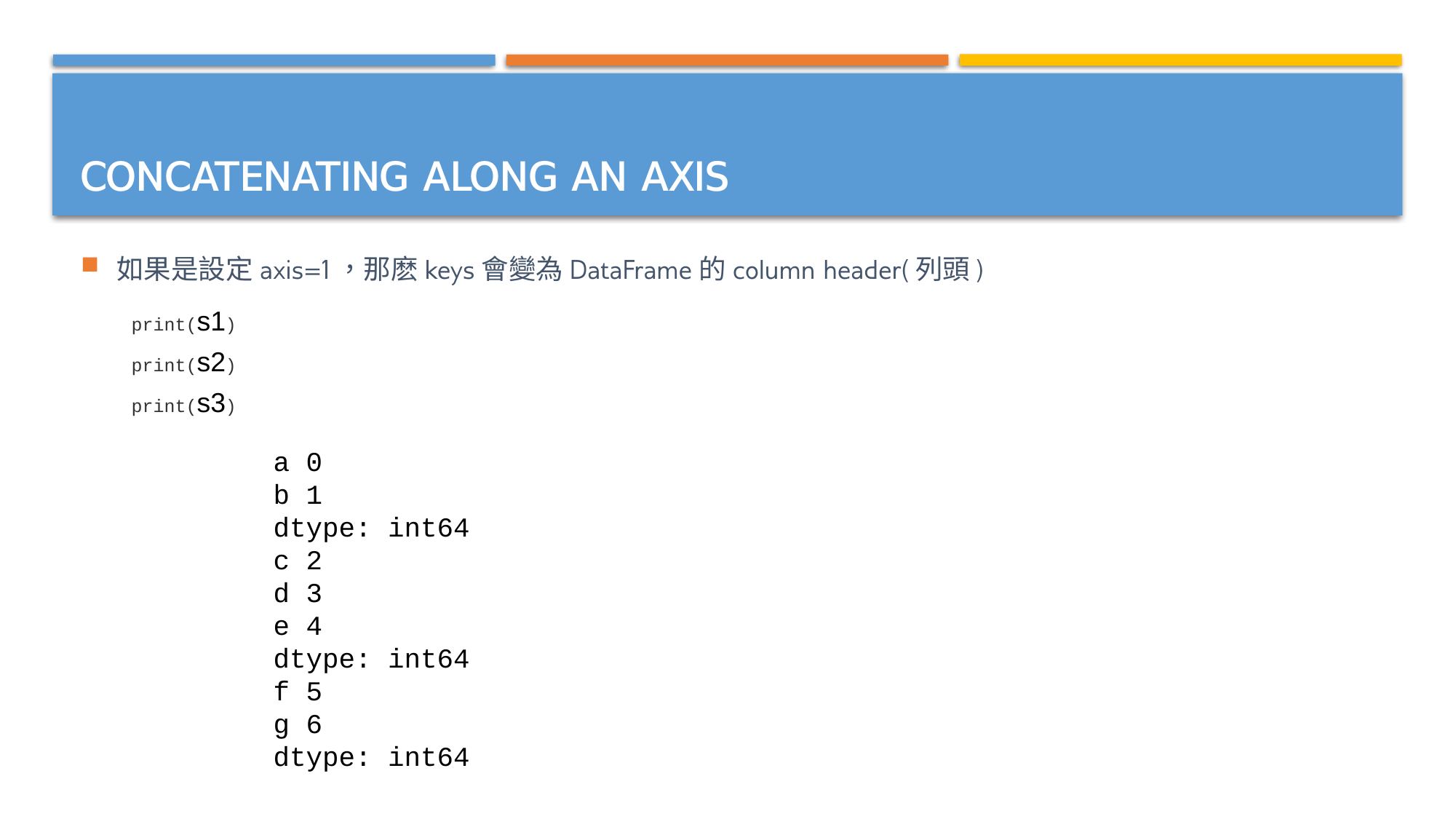

如果是設定axis=1，那麽keys會變為DataFrame的column header(列頭)
# Concatenating Along an Axis
print(s1)
print(s2)
print(s3)

a 0
b 1
dtype: int64
c 2
d 3
e 4
dtype: int64
f 5
g 6
dtype: int64